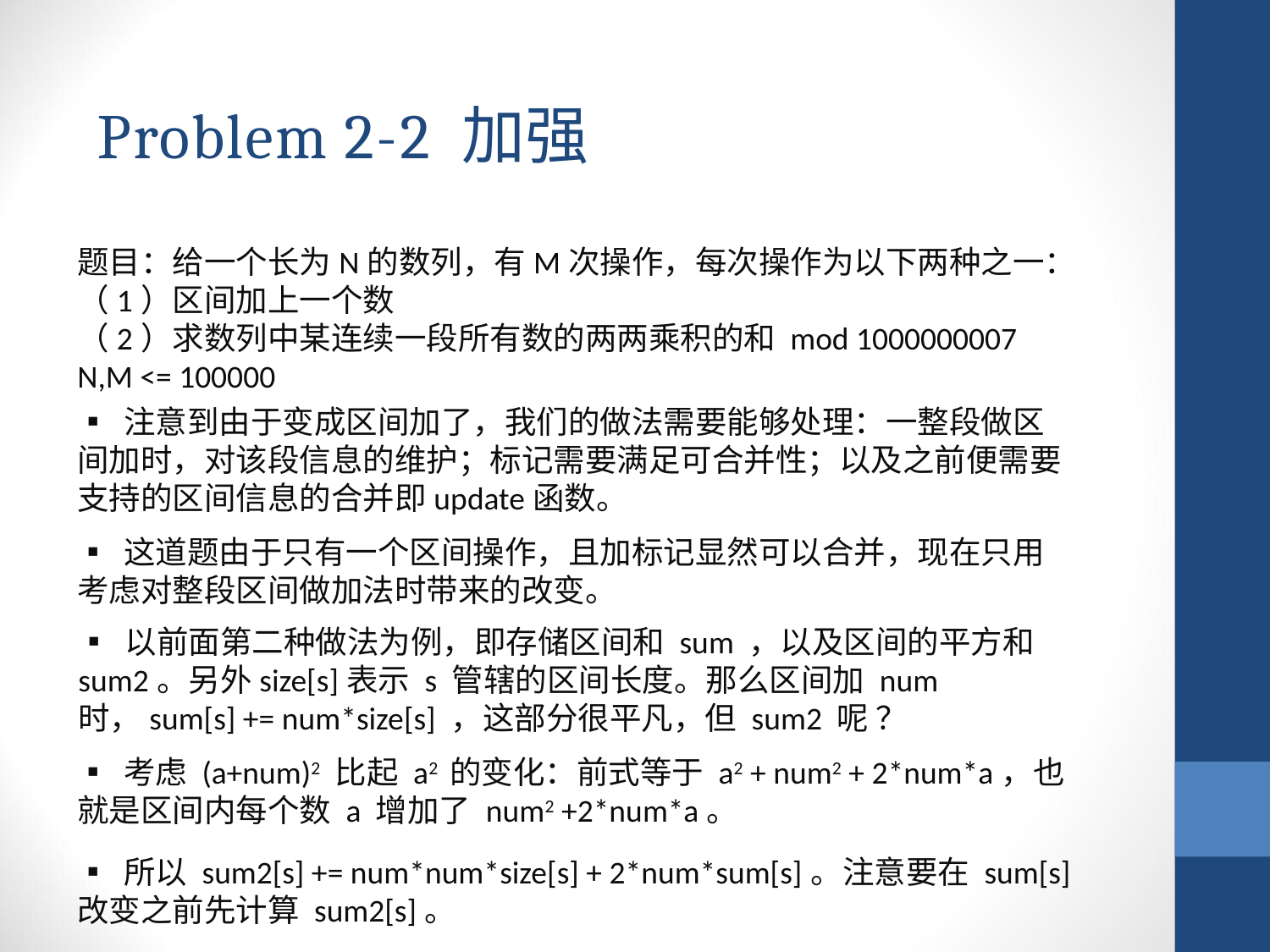

Problem 2-2 加强
题目：给一个长为N的数列，有M次操作，每次操作为以下两种之一：
（1）区间加上一个数
（2）求数列中某连续一段所有数的两两乘积的和 mod 1000000007
N,M <= 100000
▪ 注意到由于变成区间加了，我们的做法需要能够处理：一整段做区间加时，对该段信息的维护；标记需要满足可合并性；以及之前便需要支持的区间信息的合并即update函数。
▪ 这道题由于只有一个区间操作，且加标记显然可以合并，现在只用考虑对整段区间做加法时带来的改变。
▪ 以前面第二种做法为例，即存储区间和 sum ，以及区间的平方和 sum2。另外size[s]表示 s 管辖的区间长度。那么区间加 num 时，sum[s] += num*size[s] ，这部分很平凡，但 sum2 呢 ？
▪ 考虑 (a+num)2 比起 a2 的变化：前式等于 a2 + num2 + 2*num*a，也就是区间内每个数 a 增加了 num2 +2*num*a。
▪ 所以 sum2[s] += num*num*size[s] + 2*num*sum[s]。注意要在 sum[s] 改变之前先计算 sum2[s]。